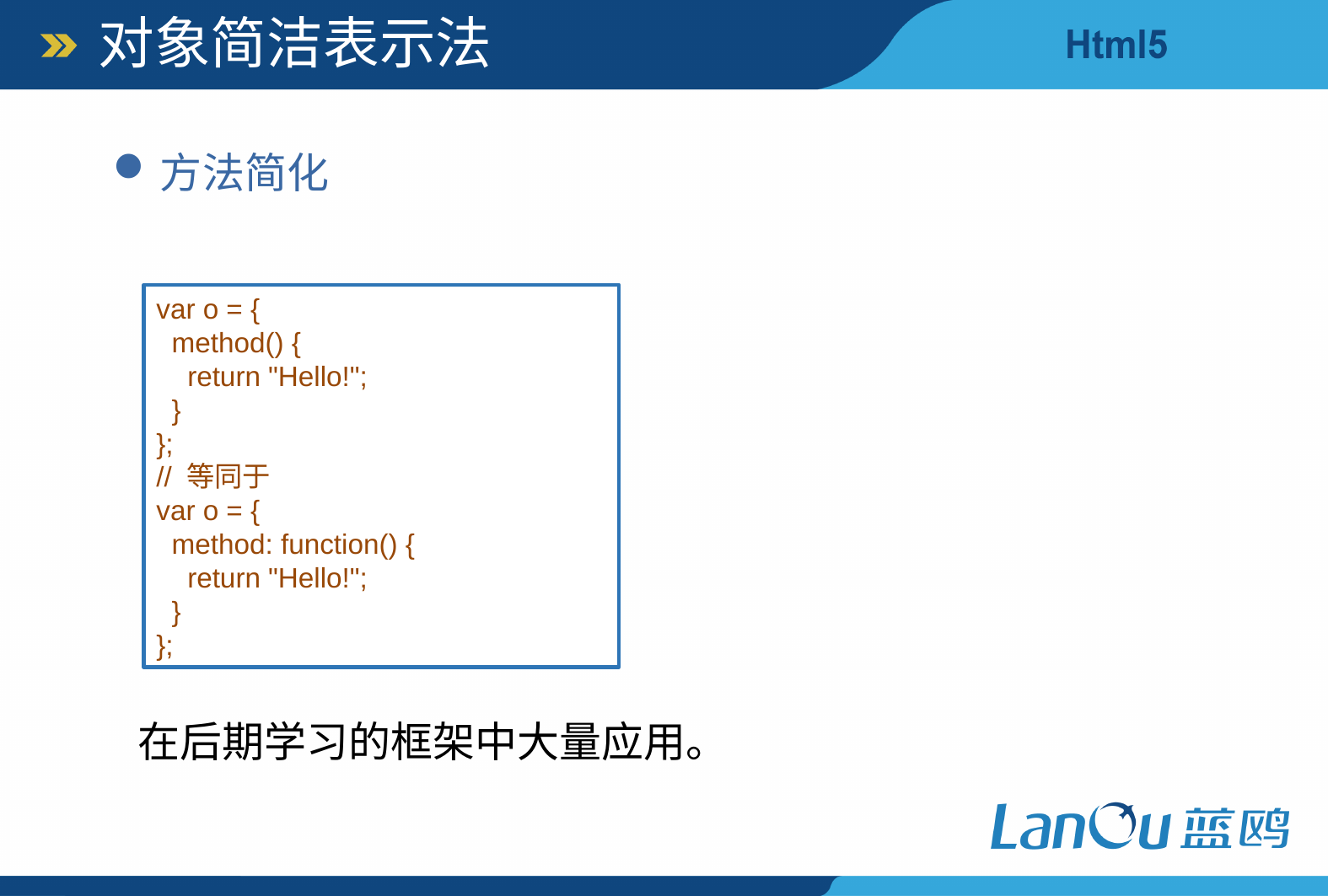

对象简洁表示法
方法简化
var o = {
  method() {
    return "Hello!";
  }
};
// 等同于
var o = {
  method: function() {
    return "Hello!";
  }
};
在后期学习的框架中大量应用。